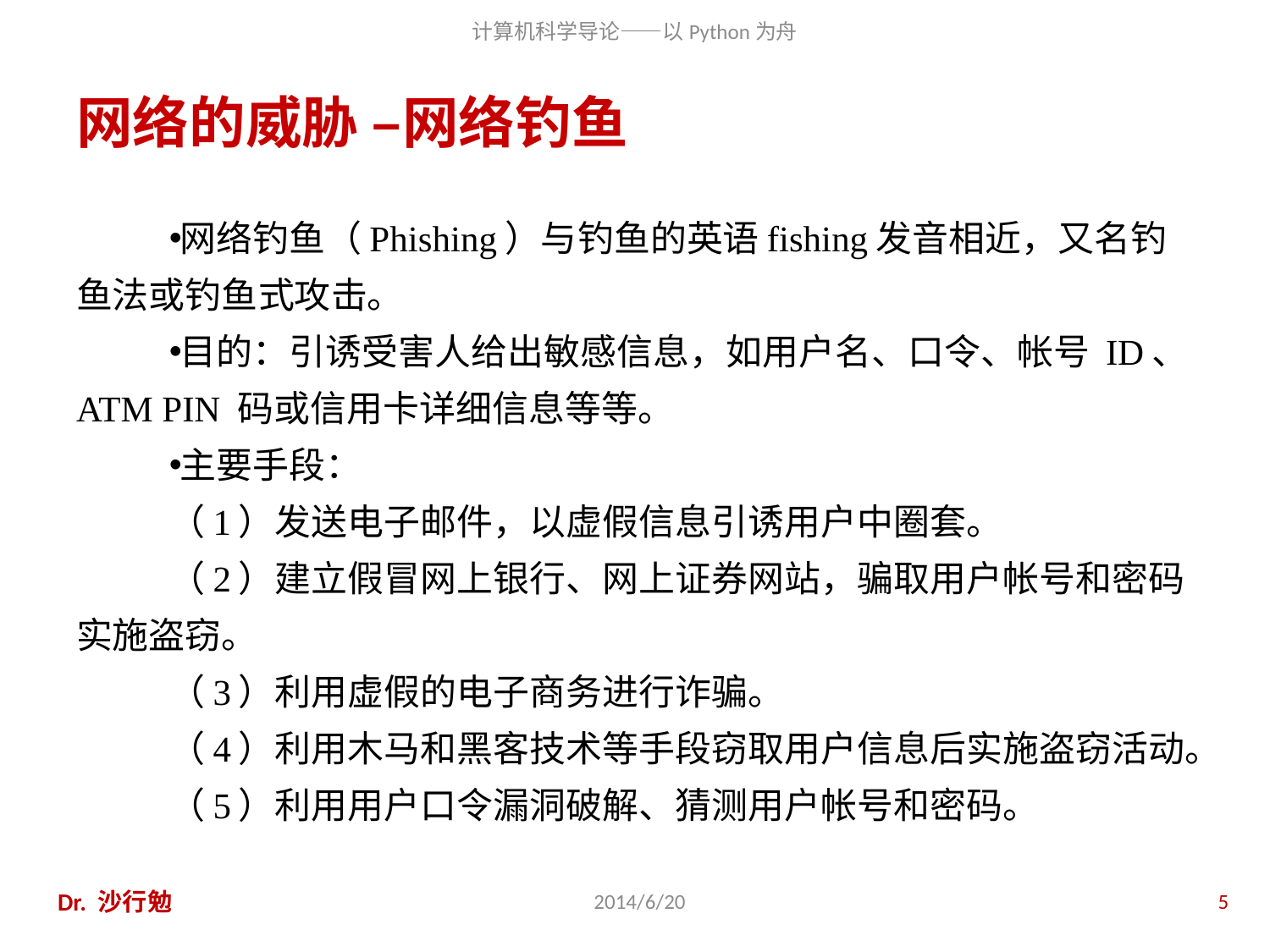

# 网络的威胁 –网络钓鱼
网络钓鱼（Phishing‎）与钓鱼的英语fishing‎发音相近，又名钓鱼法或钓鱼式攻击。
目的：引诱受害人给出敏感信息，如用户名、口令、帐号 ID、ATM PIN 码或信用卡详细信息等等。
主要手段：
（1）发送电子邮件，以虚假信息引诱用户中圈套。
（2）建立假冒网上银行、网上证券网站，骗取用户帐号和密码实施盗窃。
（3）利用虚假的电子商务进行诈骗。
（4）利用木马和黑客技术等手段窃取用户信息后实施盗窃活动。
（5）利用用户口令漏洞破解、猜测用户帐号和密码。
Dr. 沙行勉
2014/6/20
5